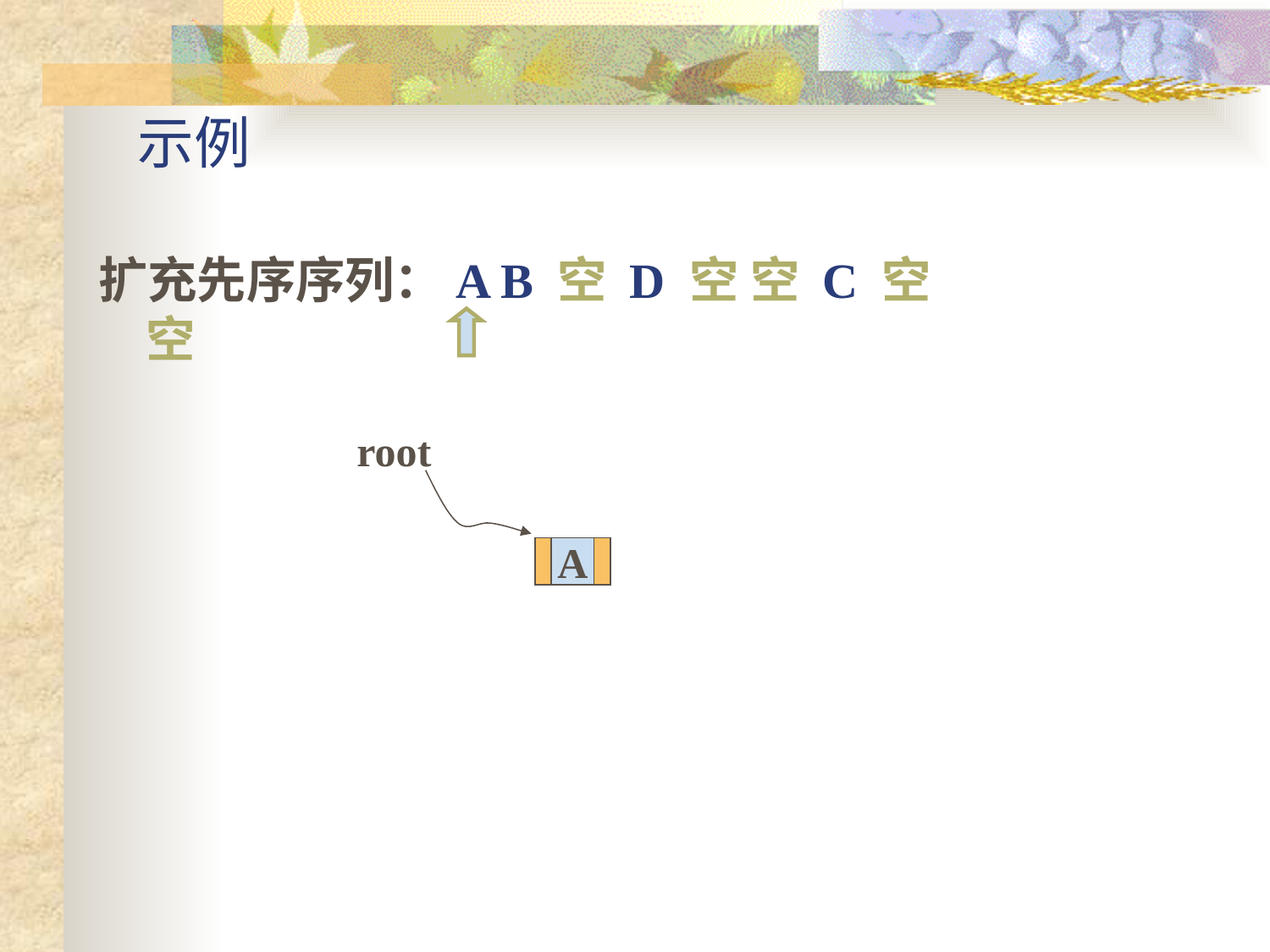

# 示例
扩充先序序列：A B 空 D 空 空 C 空 空

root

A